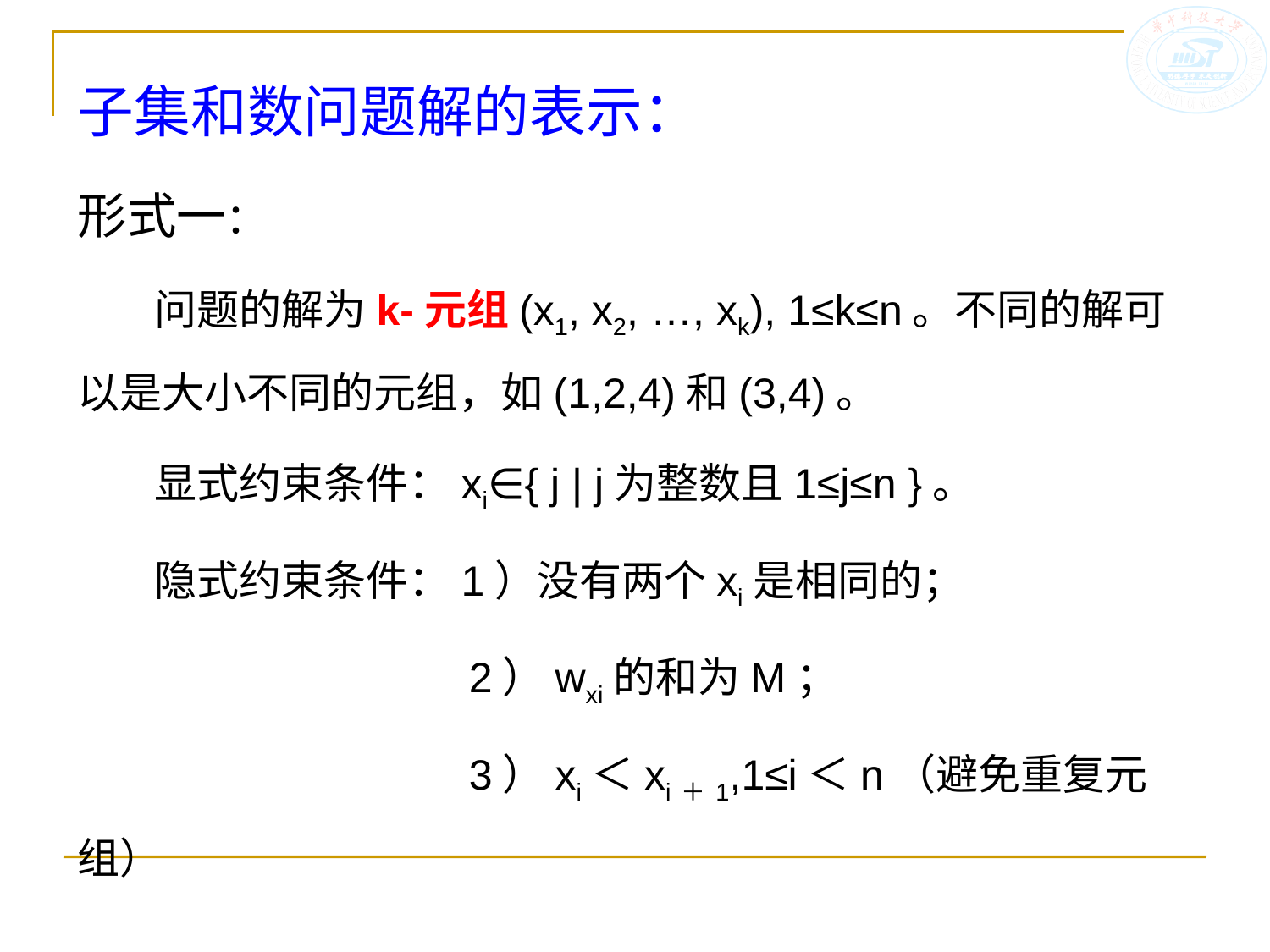

子集和数问题解的表示：
形式一：
       问题的解为k-元组(x1, x2, …, xk), 1≤k≤n。不同的解可以是大小不同的元组，如(1,2,4)和(3,4)。
       显式约束条件：xi∈{ j | j为整数且1≤j≤n }。
       隐式约束条件：1）没有两个xi是相同的；
                                 2）wxi的和为M；
                                 3）xi＜xi＋1,1≤i＜n（避免重复元组）